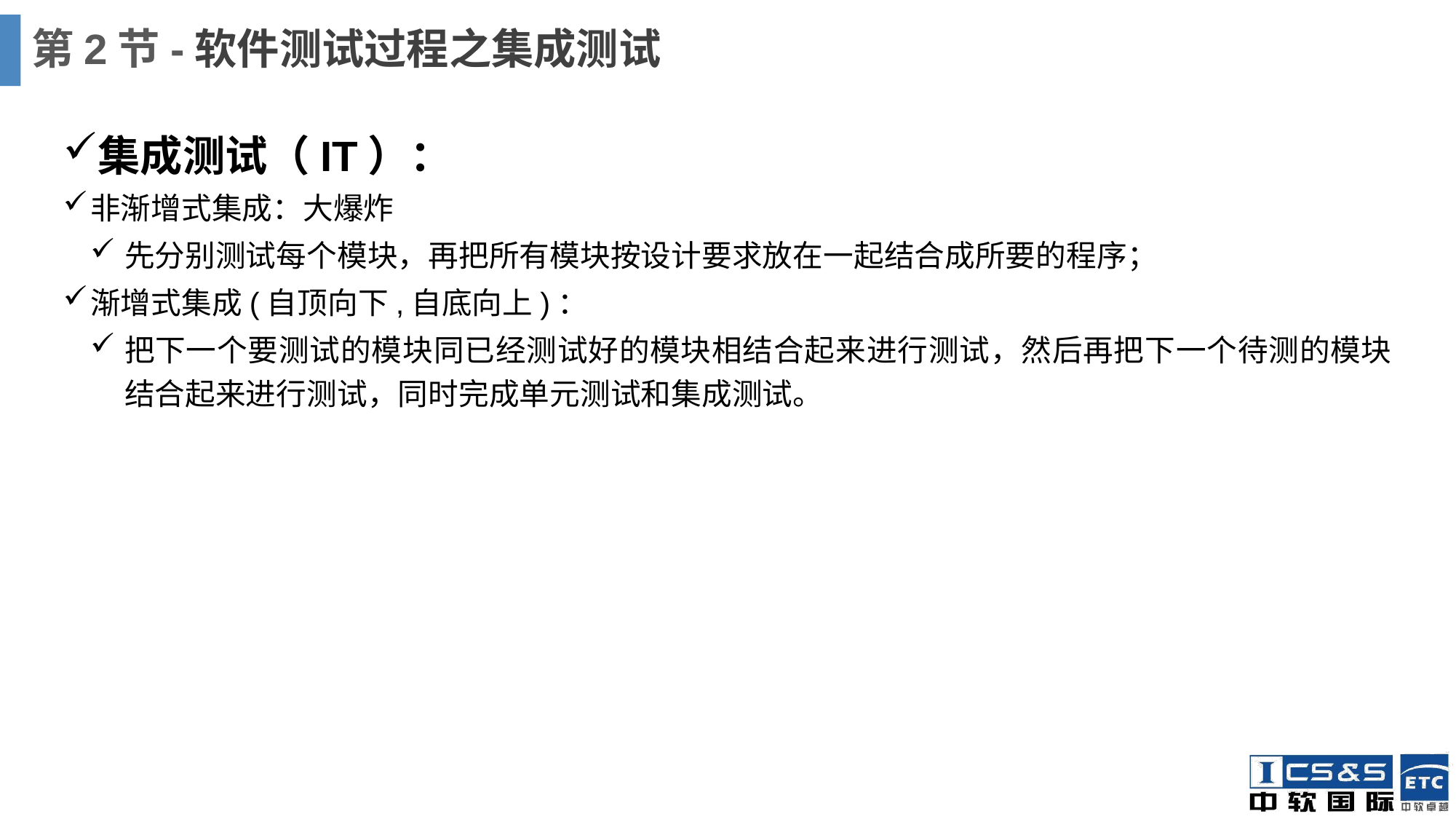

# 第2节-软件测试过程之集成测试
集成测试（IT）：
非渐增式集成：大爆炸
先分别测试每个模块，再把所有模块按设计要求放在一起结合成所要的程序；
渐增式集成(自顶向下,自底向上)：
把下一个要测试的模块同已经测试好的模块相结合起来进行测试，然后再把下一个待测的模块结合起来进行测试，同时完成单元测试和集成测试。